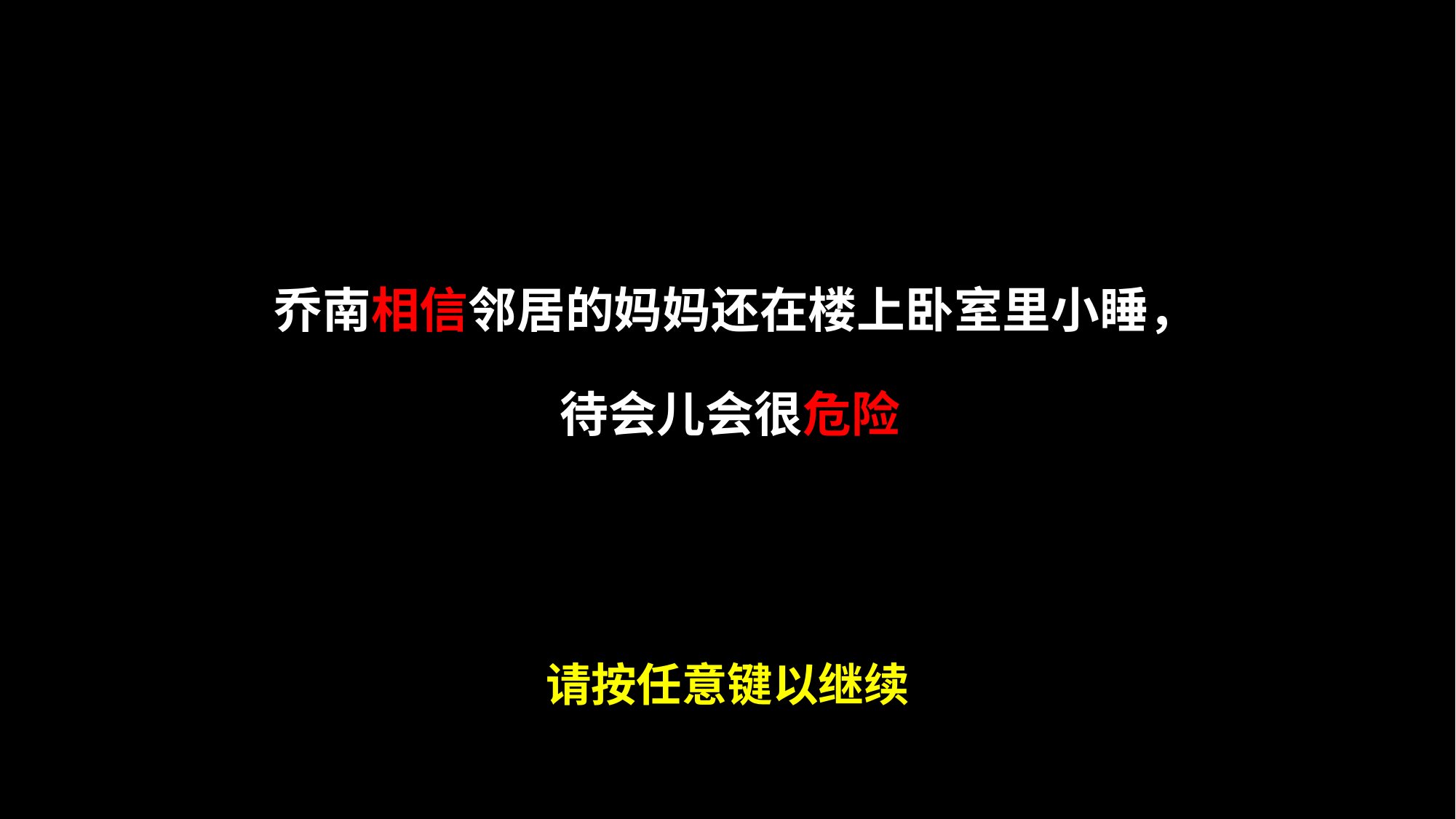

# 乔南相信邻居的妈妈还在楼上卧室里小睡， 待会儿会很危险
请按任意键以继续